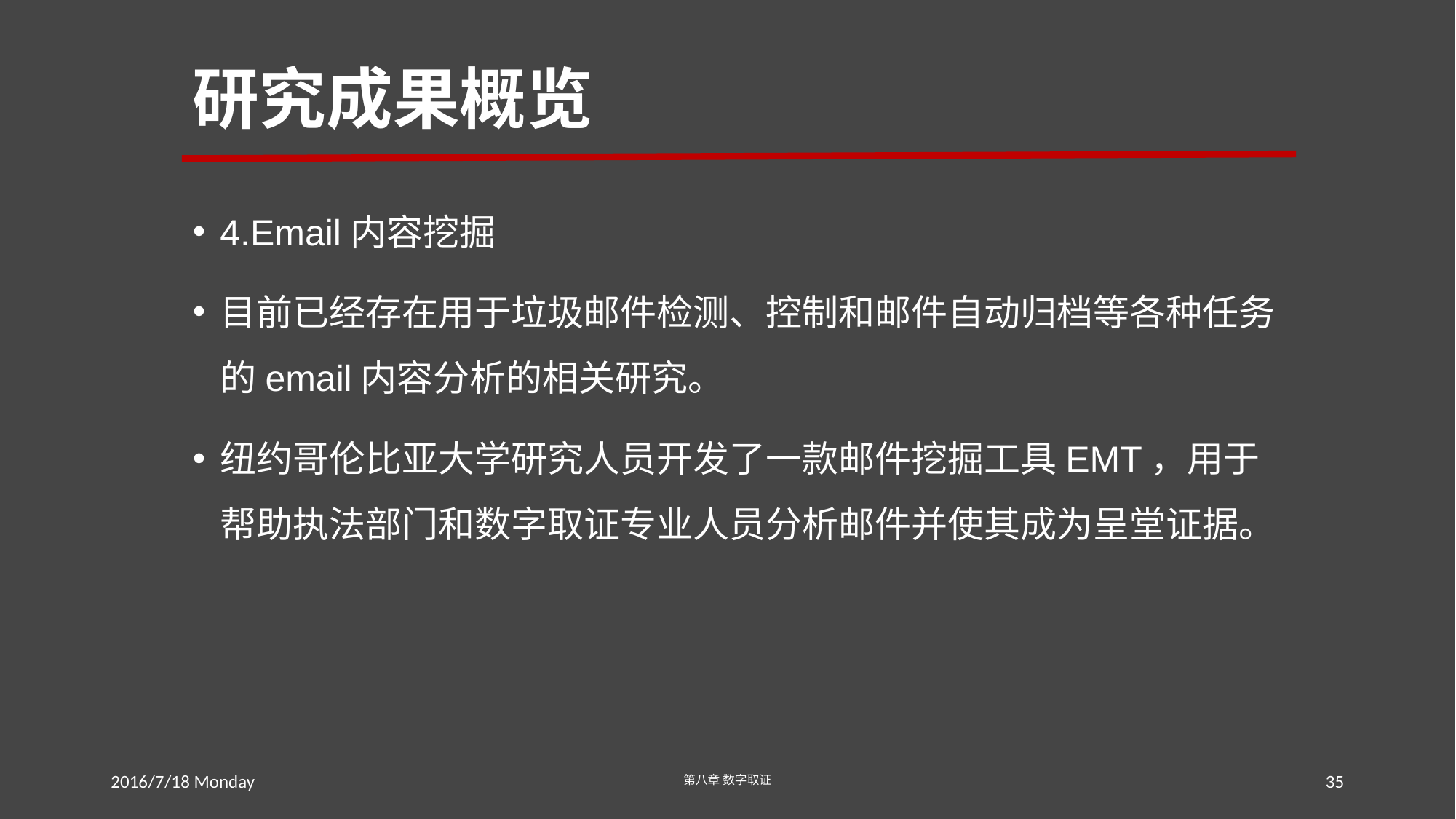

# 研究成果概览
4.Email内容挖掘
目前已经存在用于垃圾邮件检测、控制和邮件自动归档等各种任务的email内容分析的相关研究。
纽约哥伦比亚大学研究人员开发了一款邮件挖掘工具EMT，用于帮助执法部门和数字取证专业人员分析邮件并使其成为呈堂证据。

2016/7/18 Monday
第八章 数字取证
35